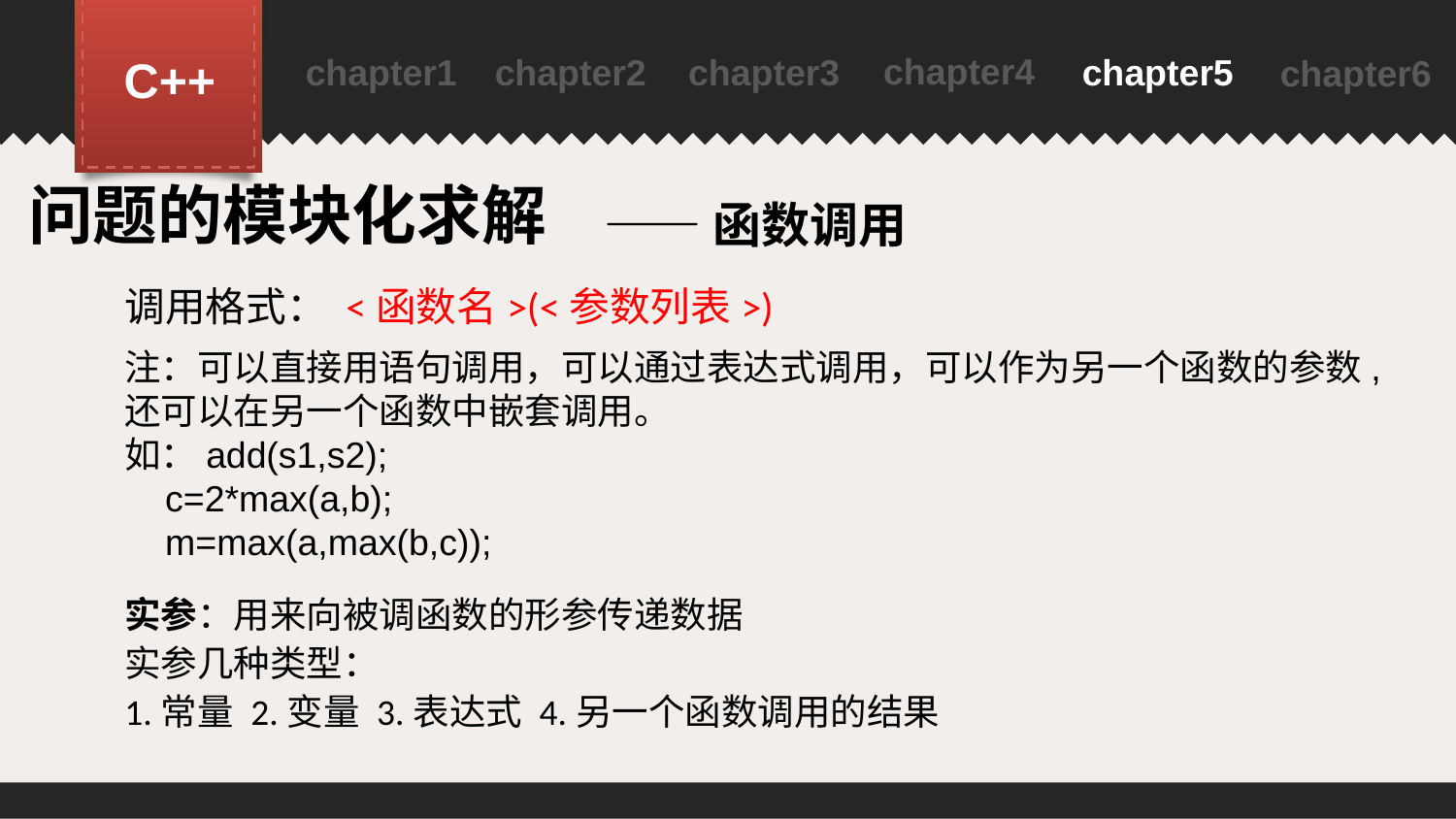

chapter4
C++
chapter1
chapter2
chapter3
chapter5
chapter6
PPT模板下载：www.1ppt.com/moban/     行业PPT模板：www.1ppt.com/hangye/
节日PPT模板：www.1ppt.com/jieri/           PPT素材下载：www.1ppt.com/sucai/
PPT背景图片：www.1ppt.com/beijing/      PPT图表下载：www.1ppt.com/tubiao/
优秀PPT下载：www.1ppt.com/xiazai/        PPT教程： www.1ppt.com/powerpoint/
Word教程： www.1ppt.com/word/              Excel教程：www.1ppt.com/excel/
资料下载：www.1ppt.com/ziliao/                PPT课件下载：www.1ppt.com/kejian/
范文下载：www.1ppt.com/fanwen/             试卷下载：www.1ppt.com/shiti/
教案下载：www.1ppt.com/jiaoan/

问题的模块化求解
——函数调用
调用格式： <函数名>(<参数列表>)
注：可以直接用语句调用，可以通过表达式调用，可以作为另一个函数的参数,还可以在另一个函数中嵌套调用。
如：add(s1,s2);
    c=2*max(a,b);
    m=max(a,max(b,c));
实参：用来向被调函数的形参传递数据
实参几种类型：
1.常量 2.变量 3.表达式 4.另一个函数调用的结果